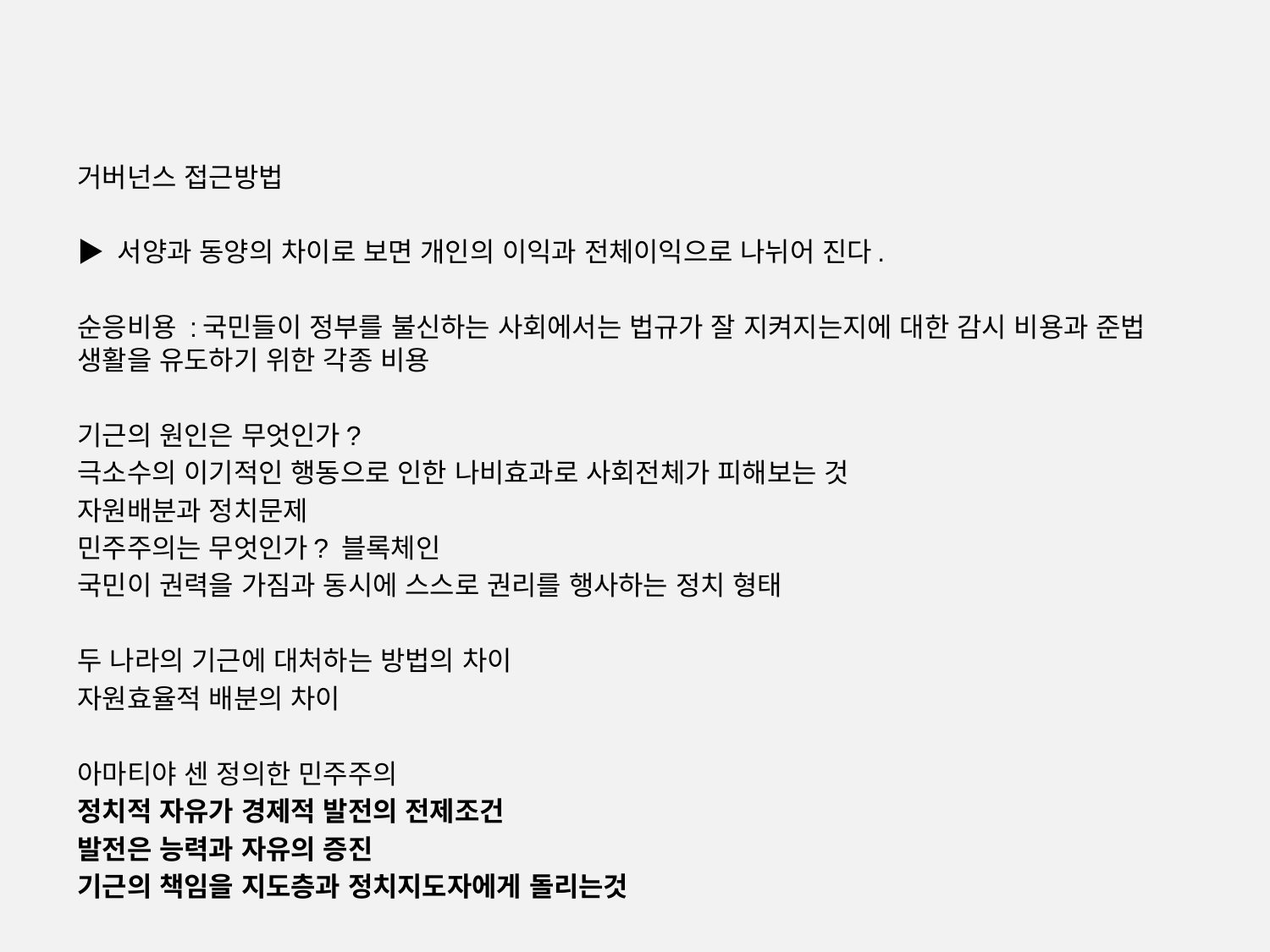

거버넌스 접근방법

▶ 서양과 동양의 차이로 보면 개인의 이익과 전체이익으로 나뉘어 진다.

순응비용 :국민들이 정부를 불신하는 사회에서는 법규가 잘 지켜지는지에 대한 감시 비용과 준법 생활을 유도하기 위한 각종 비용

기근의 원인은 무엇인가?
극소수의 이기적인 행동으로 인한 나비효과로 사회전체가 피해보는 것
자원배분과 정치문제
민주주의는 무엇인가? 블록체인
국민이 권력을 가짐과 동시에 스스로 권리를 행사하는 정치 형태

두 나라의 기근에 대처하는 방법의 차이
자원효율적 배분의 차이

아마티야 센 정의한 민주주의
정치적 자유가 경제적 발전의 전제조건
발전은 능력과 자유의 증진
기근의 책임을 지도층과 정치지도자에게 돌리는것